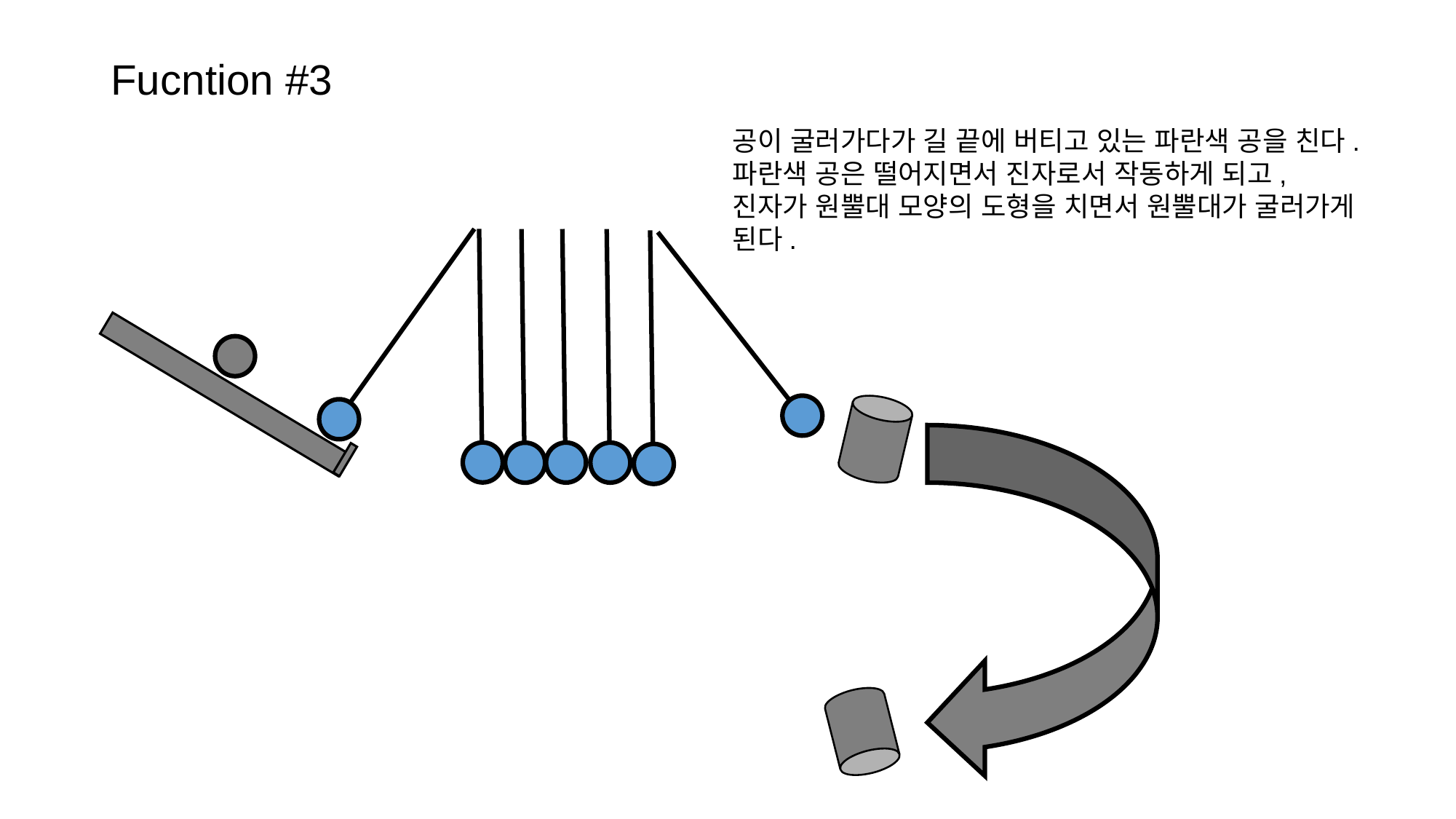

# Fucntion #3
공이 굴러가다가 길 끝에 버티고 있는 파란색 공을 친다.
파란색 공은 떨어지면서 진자로서 작동하게 되고,
진자가 원뿔대 모양의 도형을 치면서 원뿔대가 굴러가게 된다.